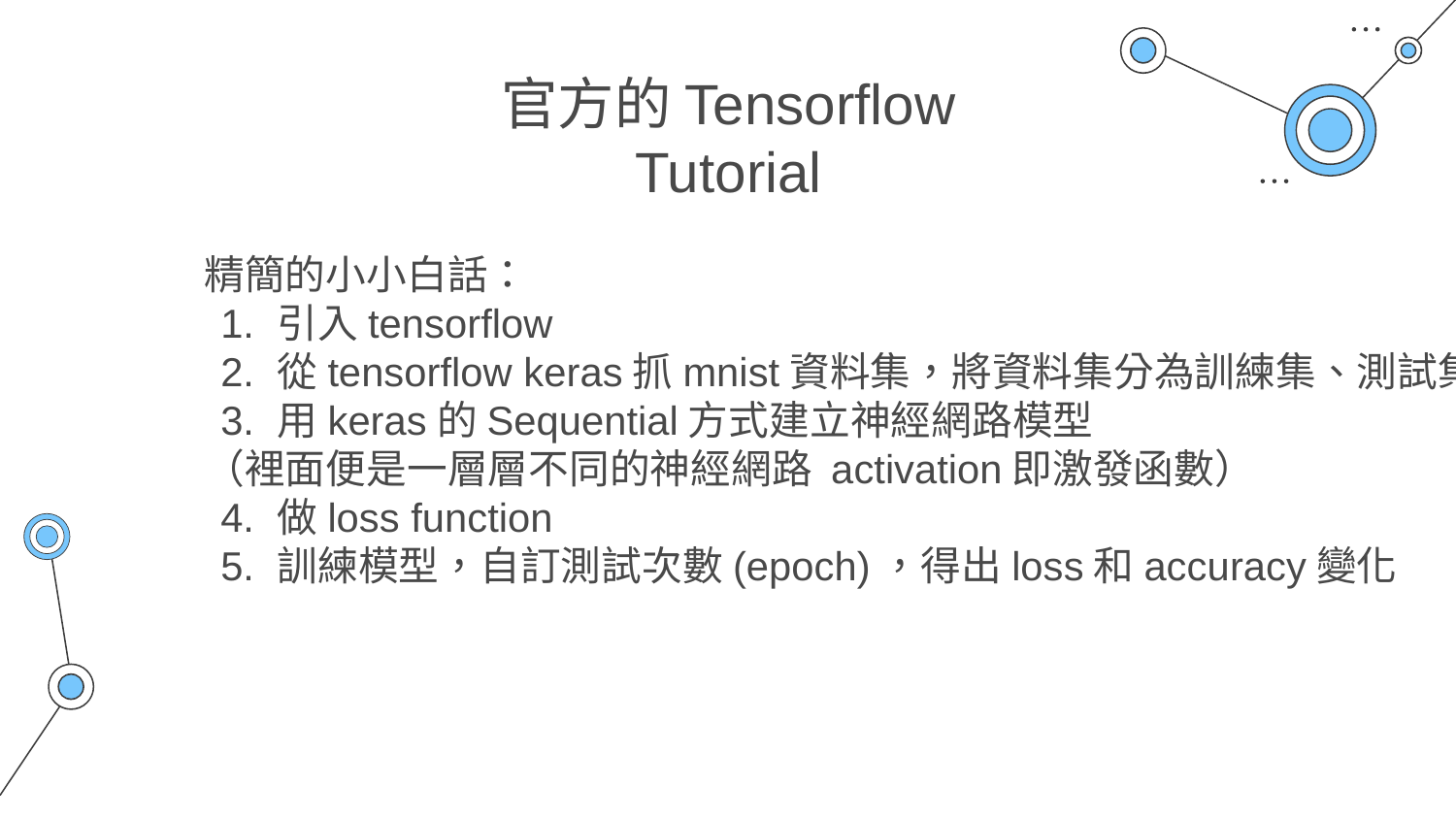

# 官方的Tensorflow Tutorial
精簡的小小白話：
引入tensorflow
從tensorflow keras抓mnist資料集，將資料集分為訓練集、測試集
用keras的Sequential方式建立神經網路模型
（裡面便是一層層不同的神經網路 activation即激發函數）
做loss function
訓練模型，自訂測試次數(epoch)，得出loss和accuracy變化